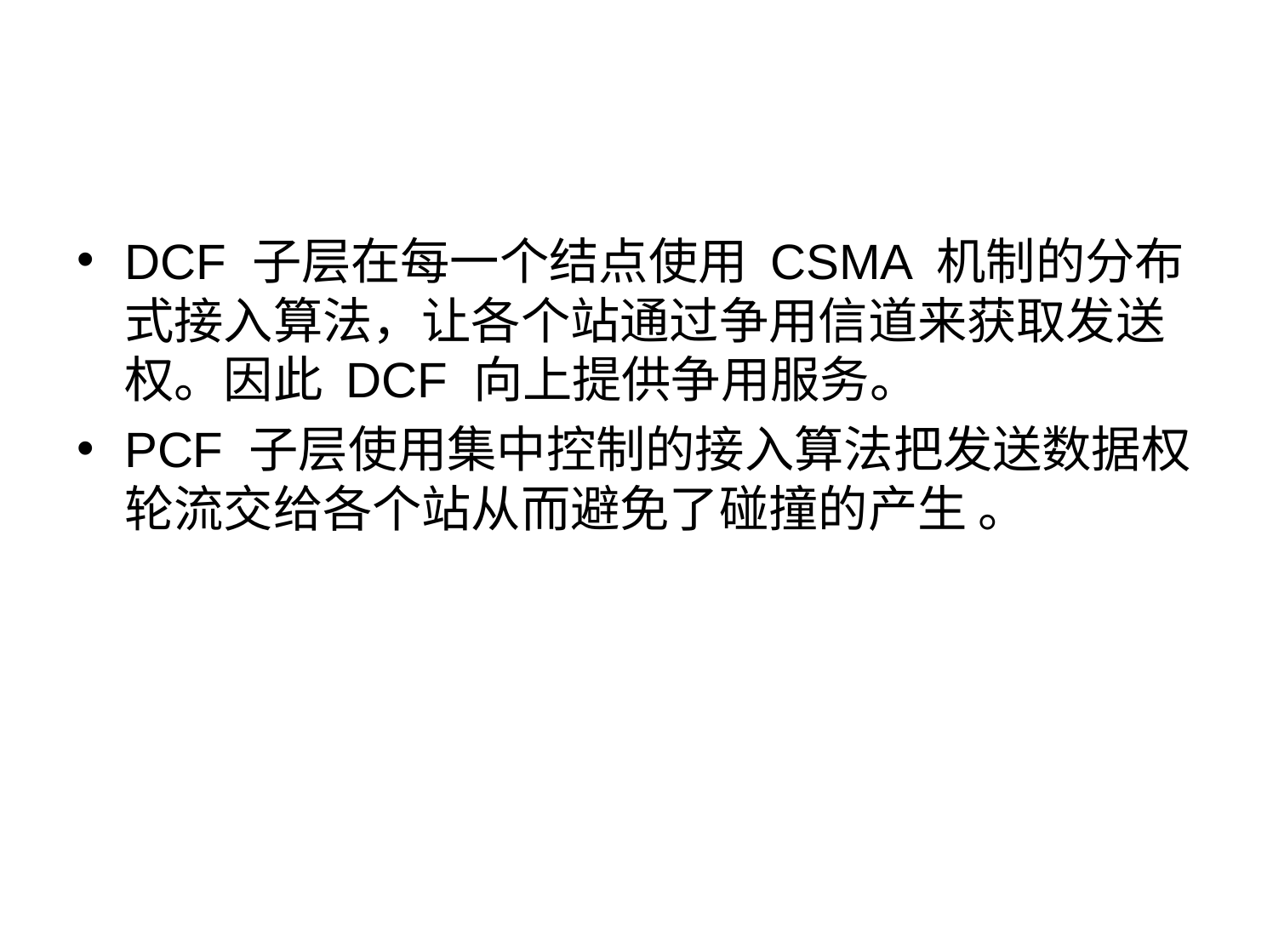

DCF 子层在每一个结点使用 CSMA 机制的分布式接入算法，让各个站通过争用信道来获取发送权。因此 DCF 向上提供争用服务。
PCF 子层使用集中控制的接入算法把发送数据权轮流交给各个站从而避免了碰撞的产生 。
117